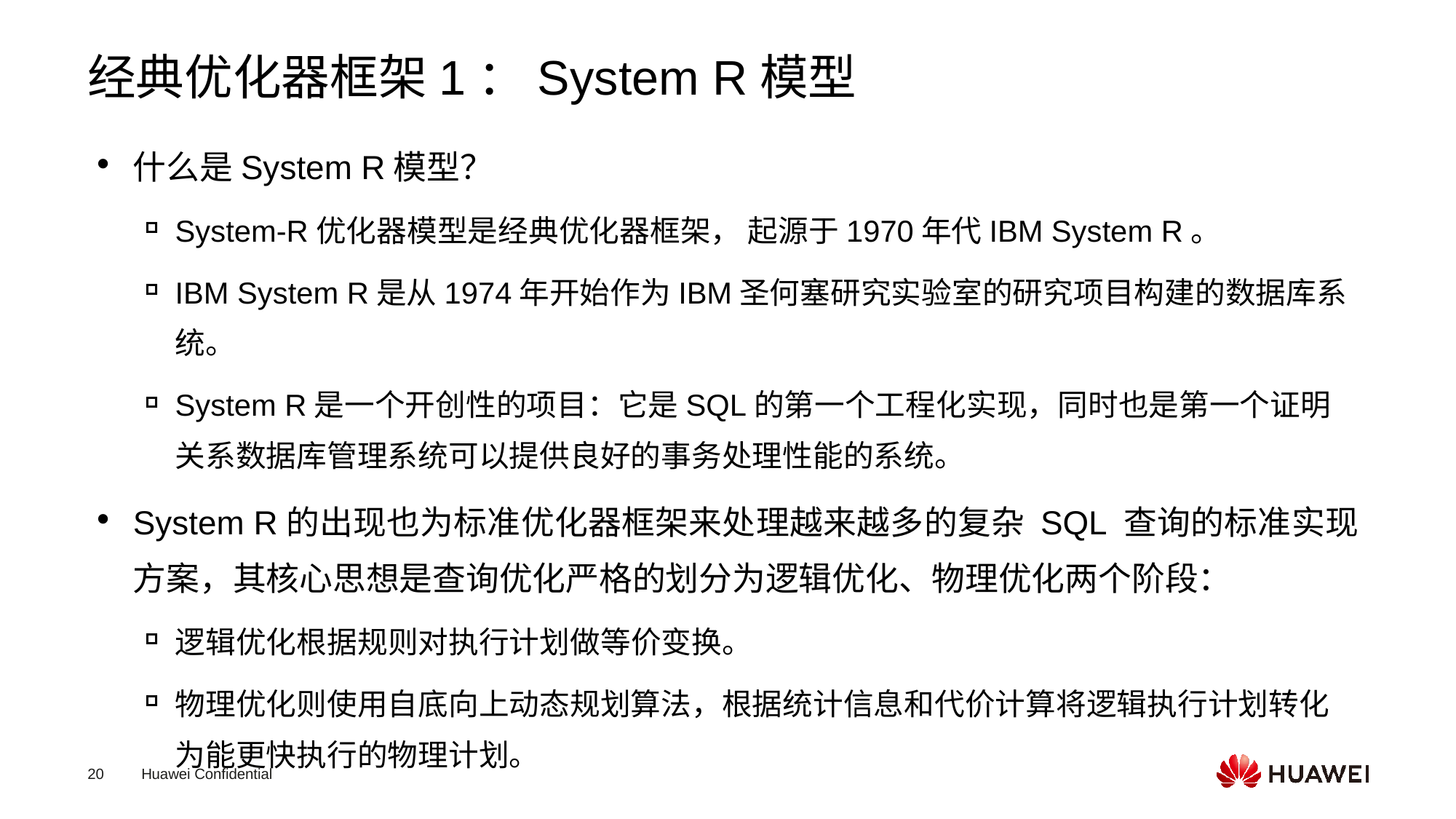

# 经典优化器框架1：System R模型
什么是System R模型？
System-R优化器模型是经典优化器框架， 起源于1970年代IBM System R。
IBM System R是从1974年开始作为IBM圣何塞研究实验室的研究项目构建的数据库系统。
System R是一个开创性的项目：它是SQL的第一个工程化实现，同时也是第一个证明关系数据库管理系统可以提供良好的事务处理性能的系统。
System R的出现也为标准优化器框架来处理越来越多的复杂 SQL 查询的标准实现方案，其核心思想是查询优化严格的划分为逻辑优化、物理优化两个阶段：
逻辑优化根据规则对执行计划做等价变换。
物理优化则使用自底向上动态规划算法，根据统计信息和代价计算将逻辑执行计划转化为能更快执行的物理计划。